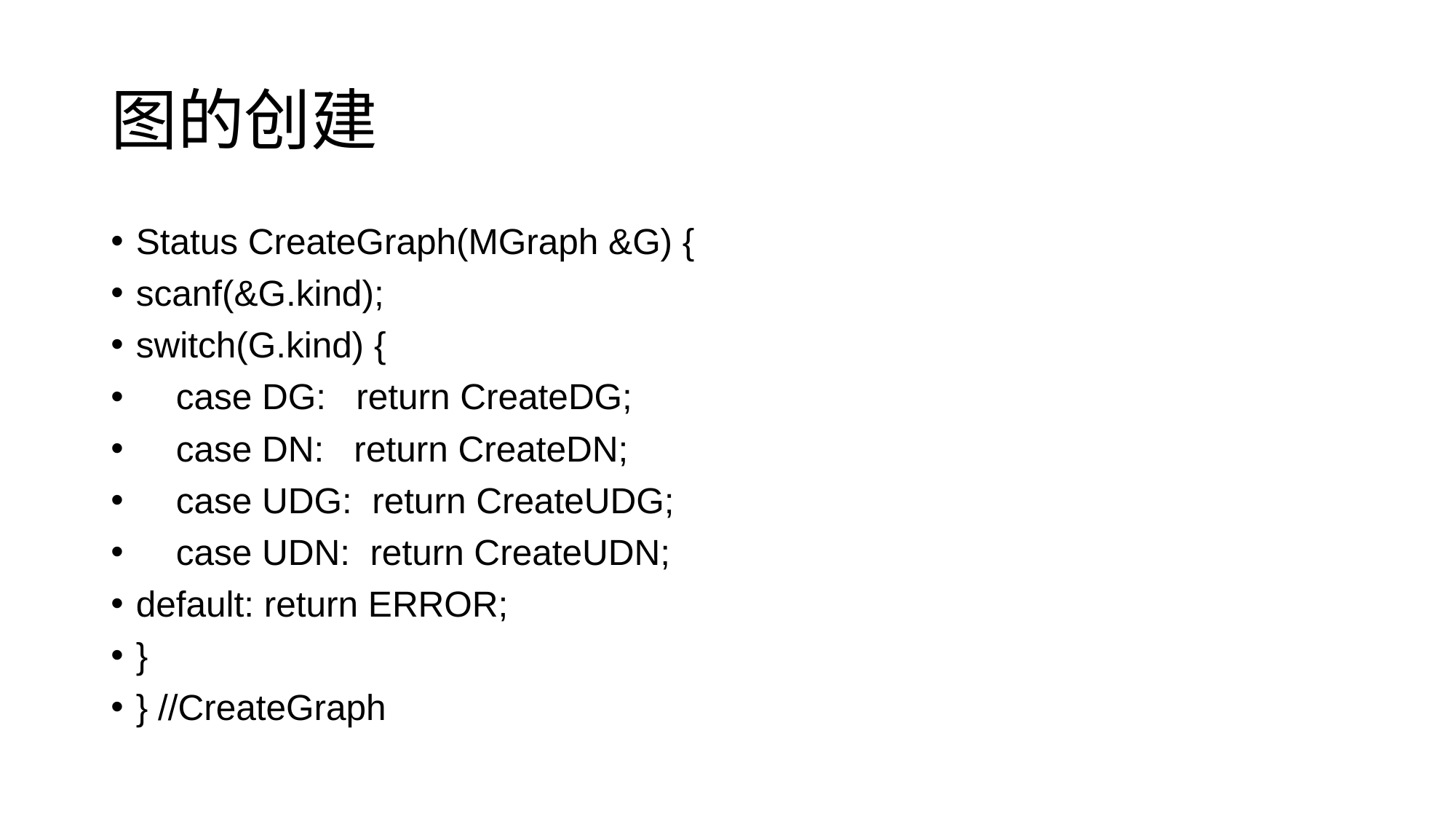

# 图的创建
Status CreateGraph(MGraph &G) {
scanf(&G.kind);
switch(G.kind) {
    case DG:   return CreateDG;
    case DN:   return CreateDN;
    case UDG:  return CreateUDG;
    case UDN:  return CreateUDN;
default: return ERROR;
}
} //CreateGraph